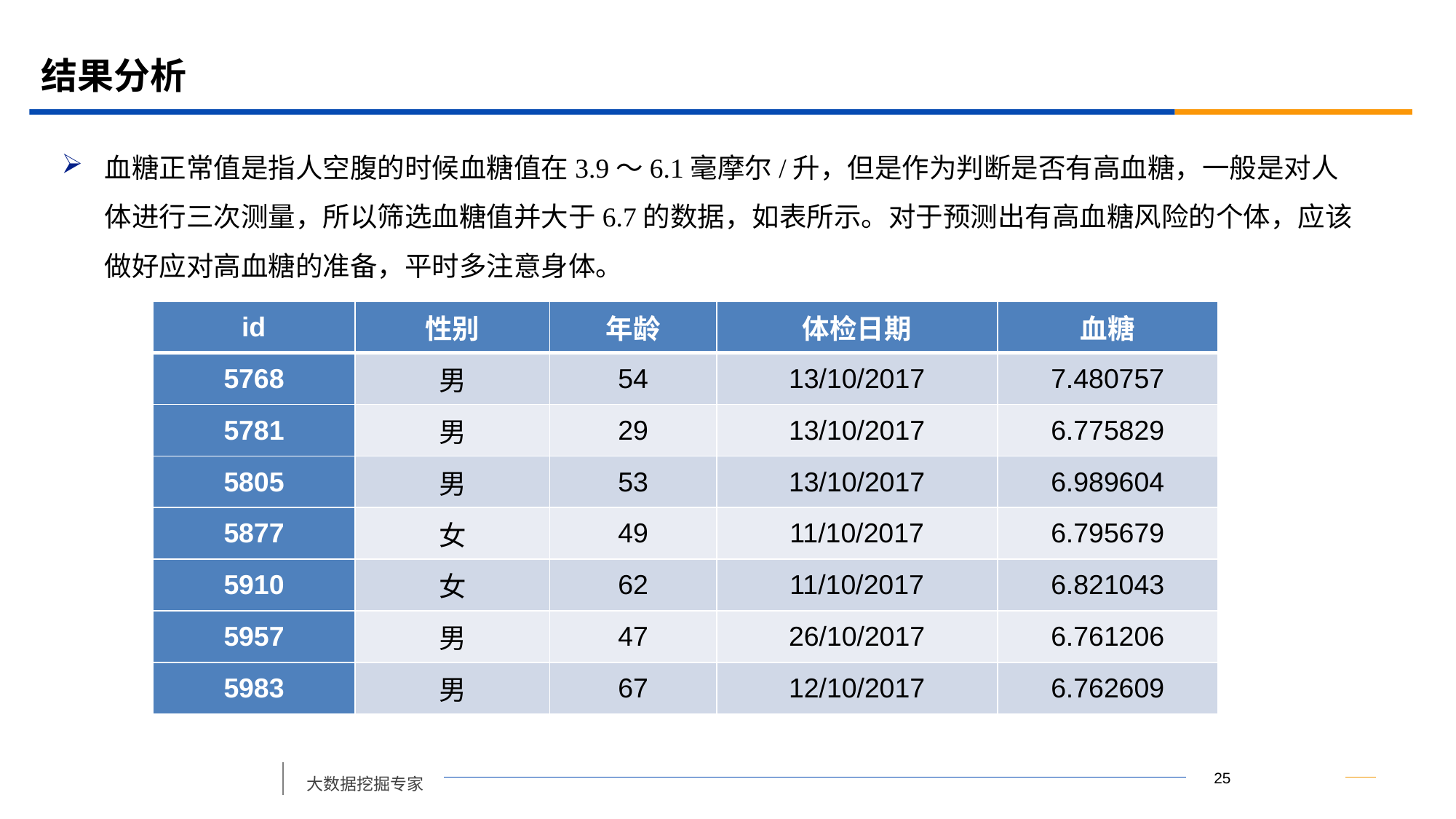

# 结果分析
血糖正常值是指人空腹的时候血糖值在3.9～6.1毫摩尔/升，但是作为判断是否有高血糖，一般是对人体进行三次测量，所以筛选血糖值并大于6.7的数据，如表所示。对于预测出有高血糖风险的个体，应该做好应对高血糖的准备，平时多注意身体。
| id | 性别 | 年龄 | 体检日期 | 血糖 |
| --- | --- | --- | --- | --- |
| 5768 | 男 | 54 | 13/10/2017 | 7.480757 |
| 5781 | 男 | 29 | 13/10/2017 | 6.775829 |
| 5805 | 男 | 53 | 13/10/2017 | 6.989604 |
| 5877 | 女 | 49 | 11/10/2017 | 6.795679 |
| 5910 | 女 | 62 | 11/10/2017 | 6.821043 |
| 5957 | 男 | 47 | 26/10/2017 | 6.761206 |
| 5983 | 男 | 67 | 12/10/2017 | 6.762609 |